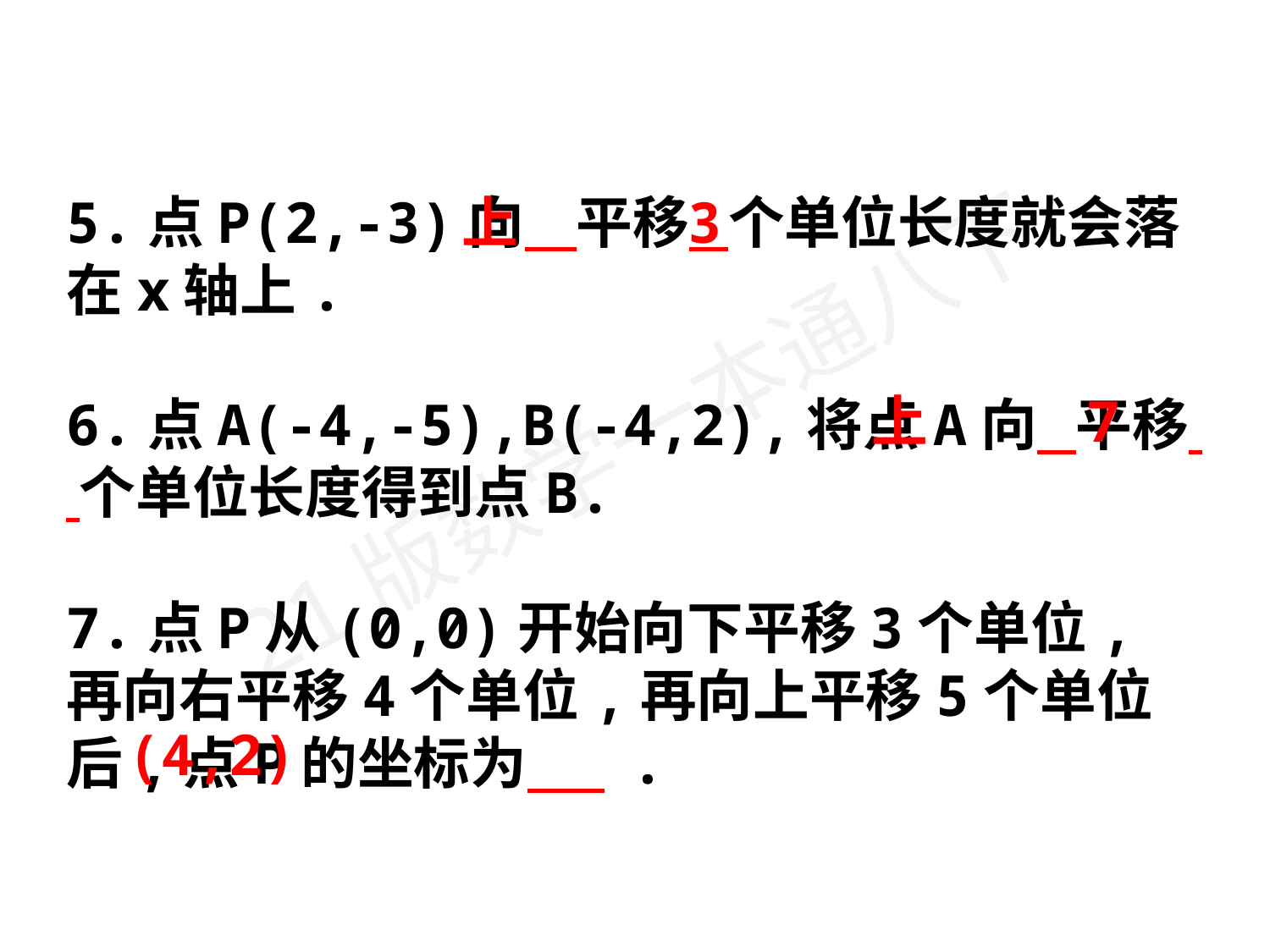

5.点P(2,-3)向    平移   个单位长度就会落在x轴上.

6.点A(-4,-5),B(-4,2),将点A向   平移   个单位长度得到点B.

7.点P从(0,0)开始向下平移3个单位,再向右平移4个单位,再向上平移5个单位后,点P的坐标为       .
上
3
上
7
(4,2)